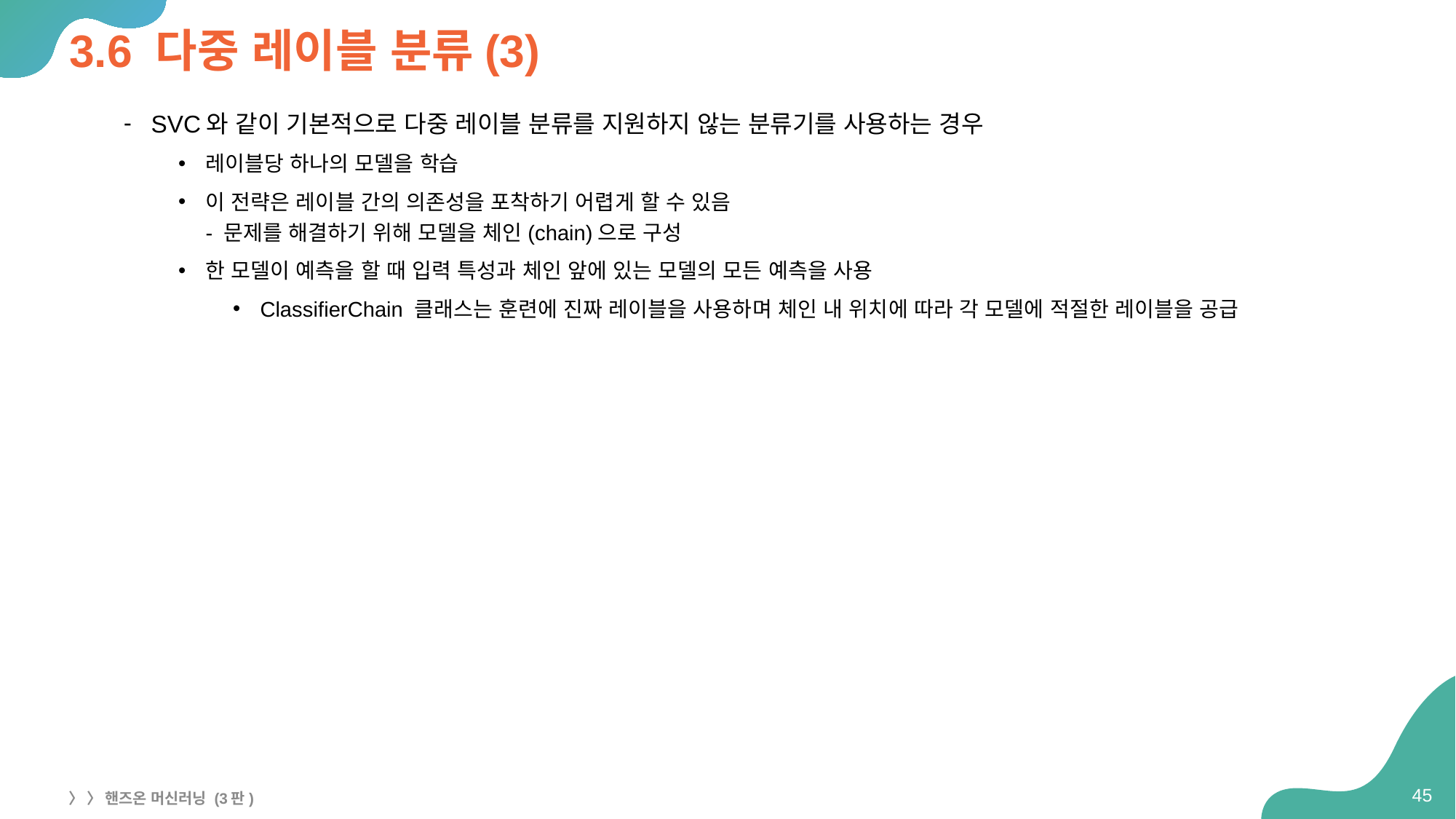

# 3.6 다중 레이블 분류(3)
SVC와 같이 기본적으로 다중 레이블 분류를 지원하지 않는 분류기를 사용하는 경우
레이블당 하나의 모델을 학습
이 전략은 레이블 간의 의존성을 포착하기 어렵게 할 수 있음
- 문제를 해결하기 위해 모델을 체인(chain)으로 구성
한 모델이 예측을 할 때 입력 특성과 체인 앞에 있는 모델의 모든 예측을 사용
ClassifierChain 클래스는 훈련에 진짜 레이블을 사용하며 체인 내 위치에 따라 각 모델에 적절한 레이블을 공급
45
〉 〉 핸즈온 머신러닝 (3판)